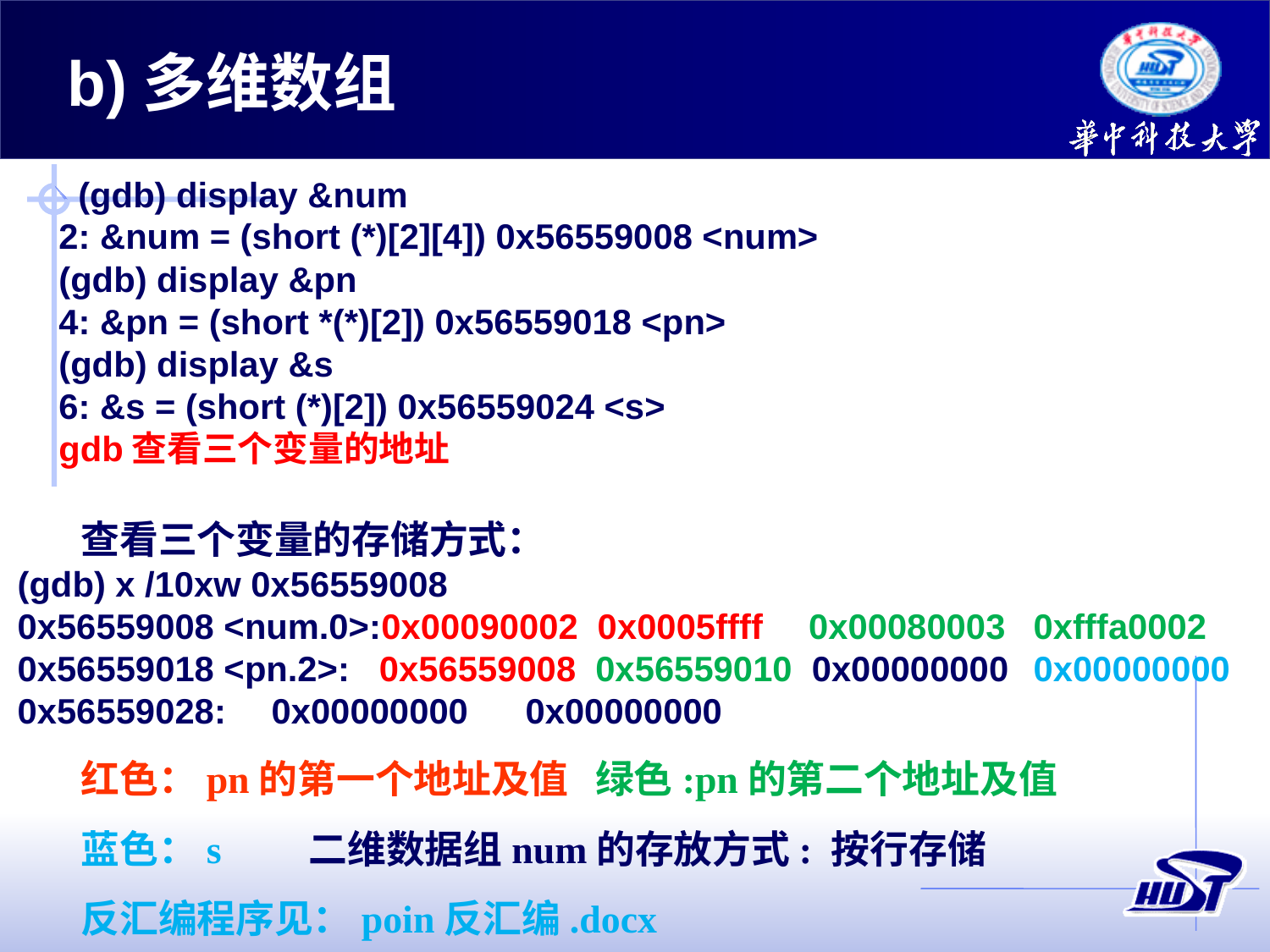

b)多维数组
  (gdb) display &num
2: &num = (short (*)[2][4]) 0x56559008 <num>
(gdb) display &pn
4: &pn = (short *(*)[2]) 0x56559018 <pn>
(gdb) display &s
6: &s = (short (*)[2]) 0x56559024 <s>
gdb查看三个变量的地址

查看三个变量的存储方式：
(gdb) x /10xw 0x56559008
0x56559008 <num.0>:0x00090002  0x0005ffff	   0x00080003	0xfffa0002
0x56559018 <pn.2>:   0x56559008  0x56559010  0x00000000	0x00000000
0x56559028:	0x00000000	0x00000000
红色：pn的第一个地址及值   绿色:pn的第二个地址及值
蓝色：s        二维数据组num的存放方式: 按行存储
反汇编程序见：poin反汇编.docx